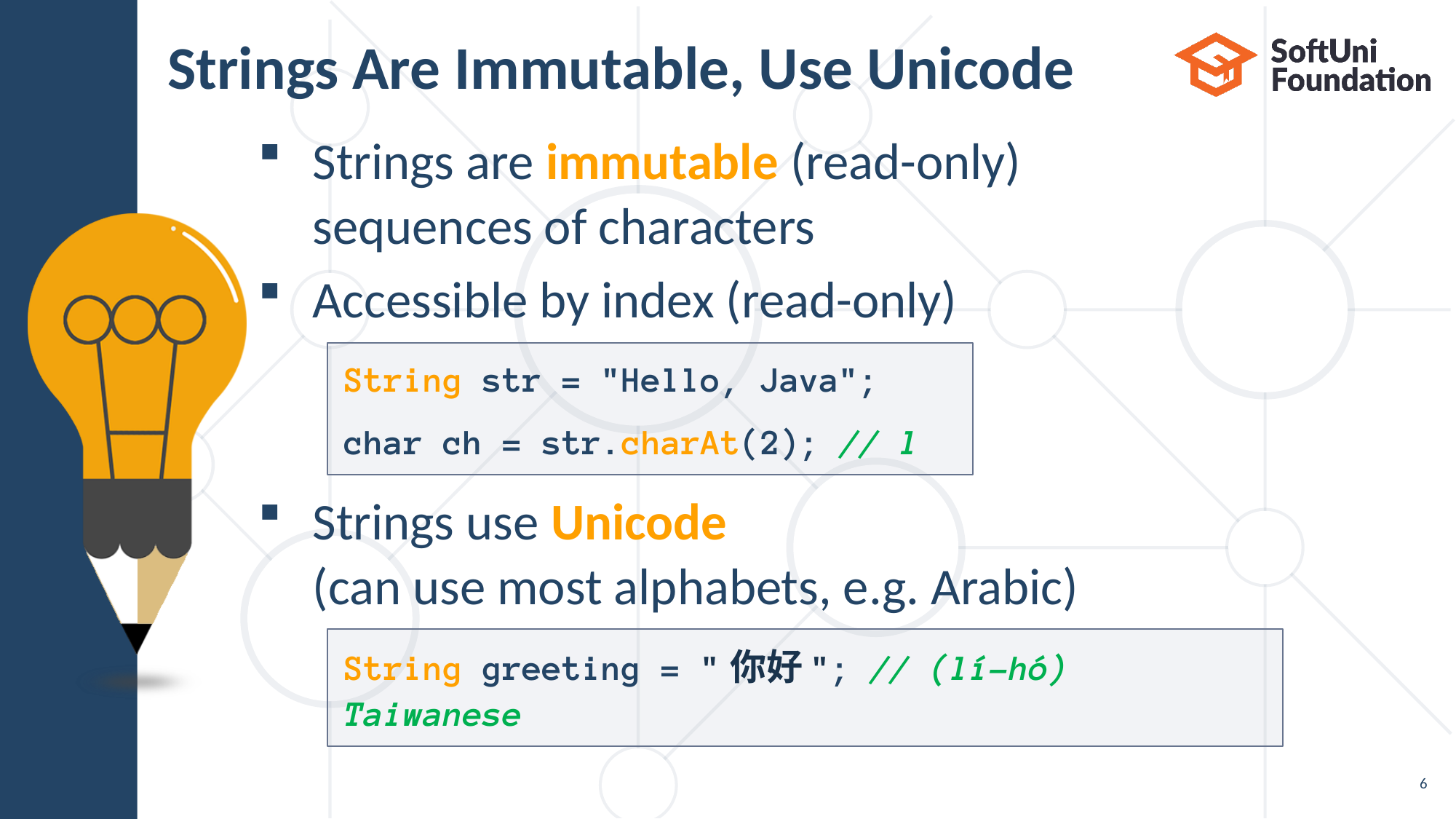

# Strings Are Immutable, Use Unicode
Strings are immutable (read-only)
sequences of characters
Accessible by index (read-only)

Strings use Unicode
(can use most alphabets, e.g. Arabic)

String str = "Hello, Java";
char ch = str.charAt(2); // l
String greeting = "你好"; // (lí-hó) Taiwanese
6